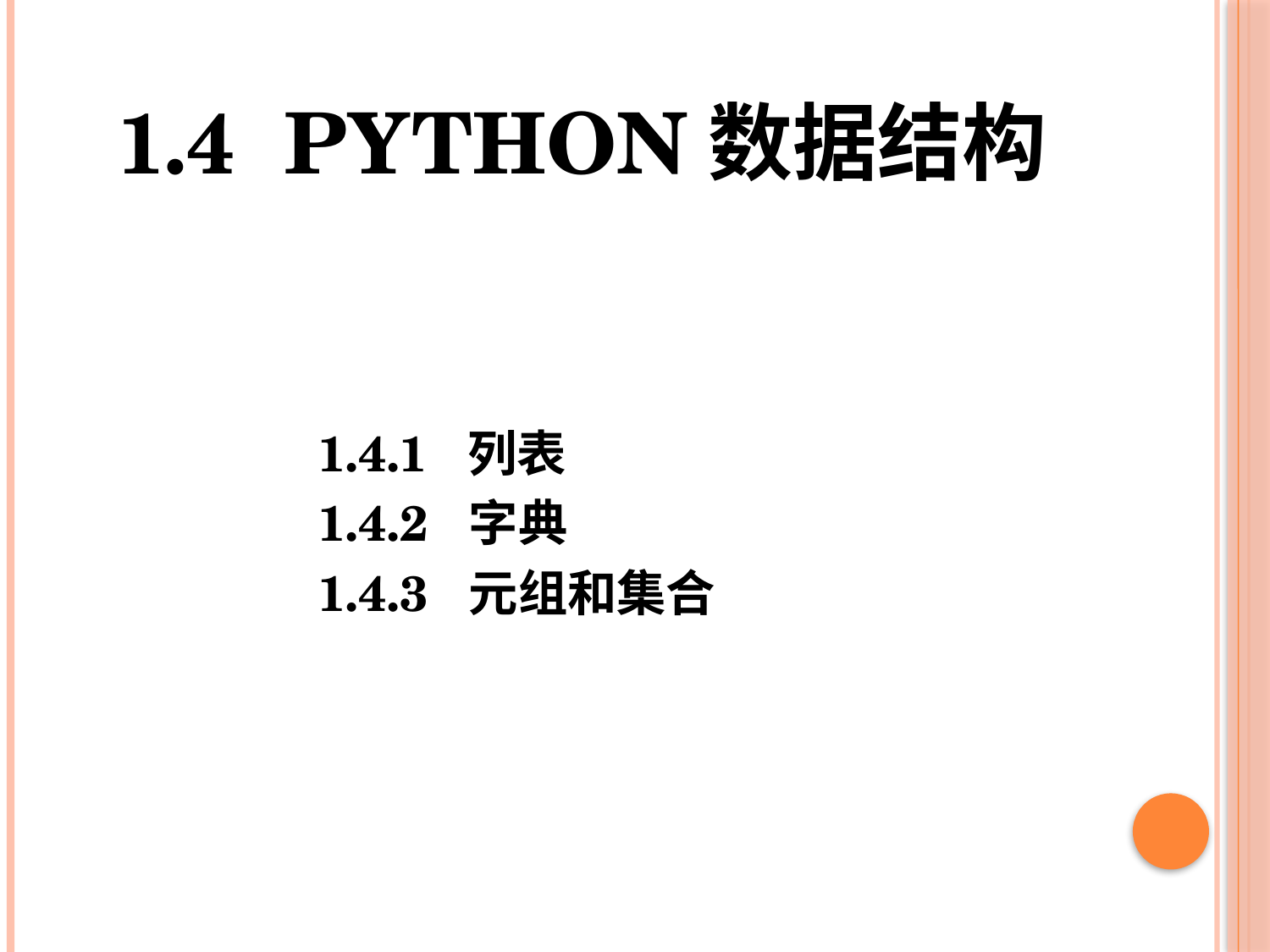

# 1.4  Python数据结构
1.4.1  列表
1.4.2  字典
1.4.3  元组和集合